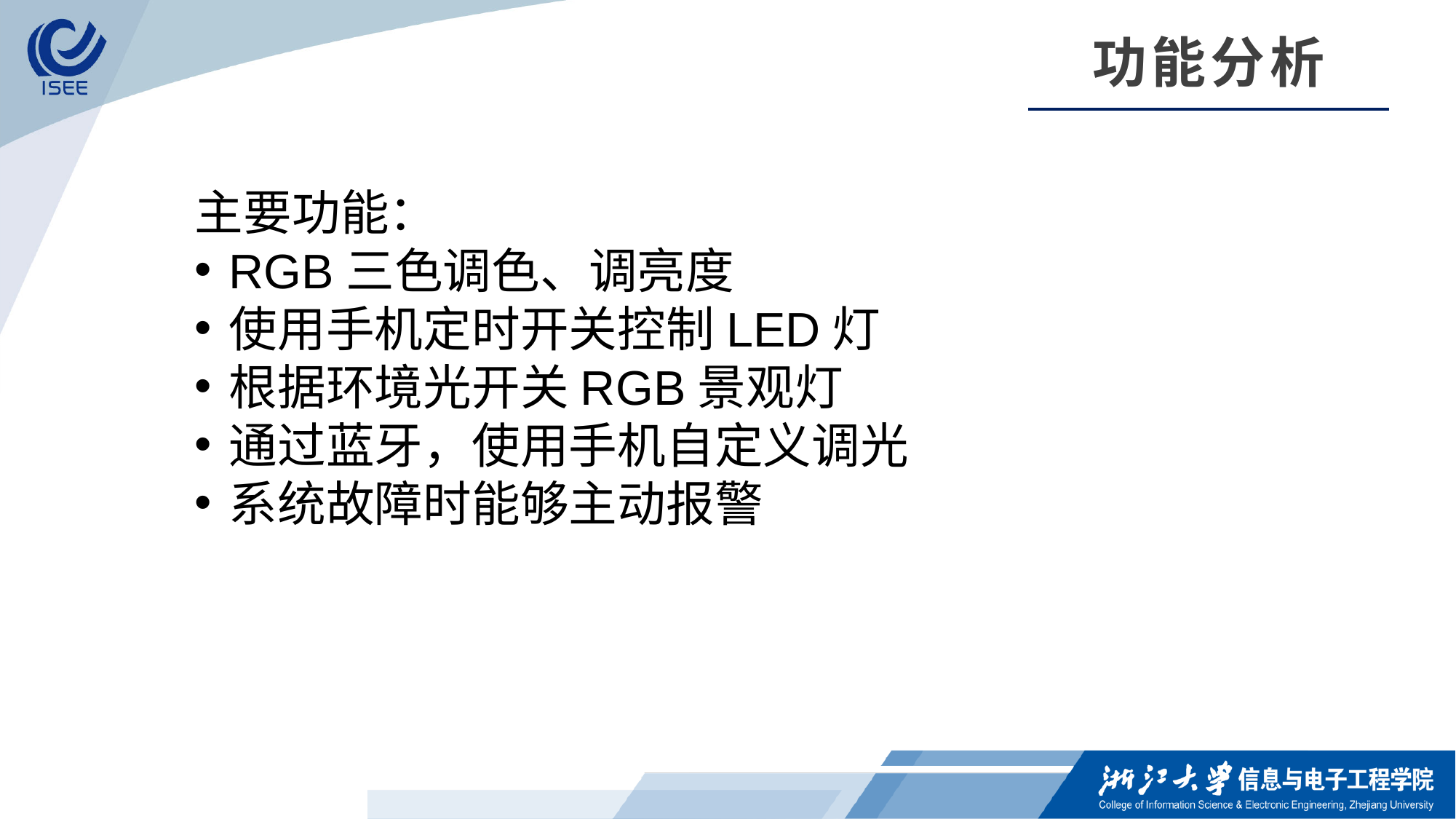

功能分析
主要功能：
RGB三色调色、调亮度
使用手机定时开关控制LED灯
根据环境光开关RGB景观灯
通过蓝牙，使用手机自定义调光
系统故障时能够主动报警